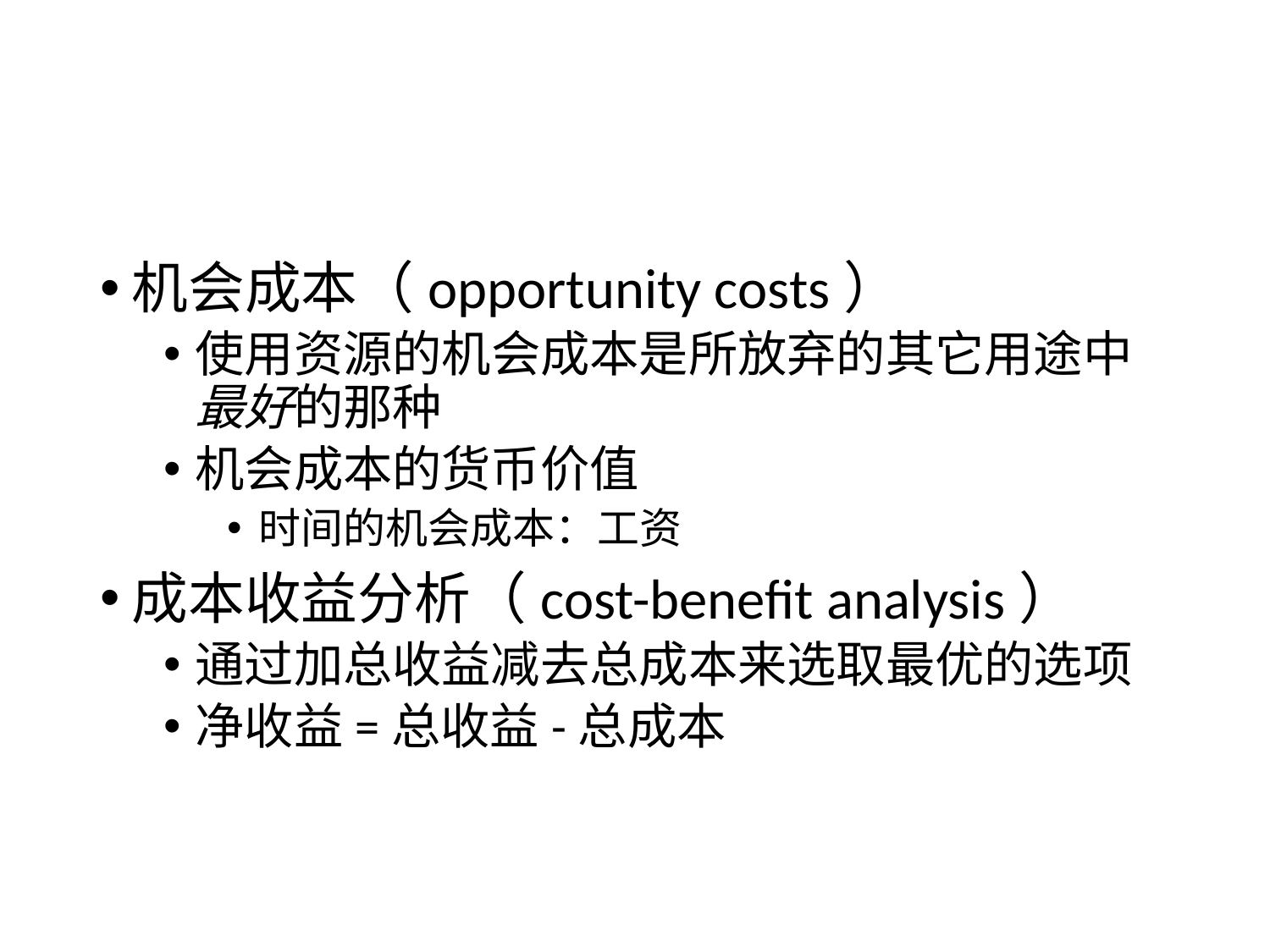

#
机会成本（opportunity costs）
使用资源的机会成本是所放弃的其它用途中最好的那种
机会成本的货币价值
时间的机会成本：工资
成本收益分析（cost-benefit analysis）
通过加总收益减去总成本来选取最优的选项
净收益=总收益-总成本